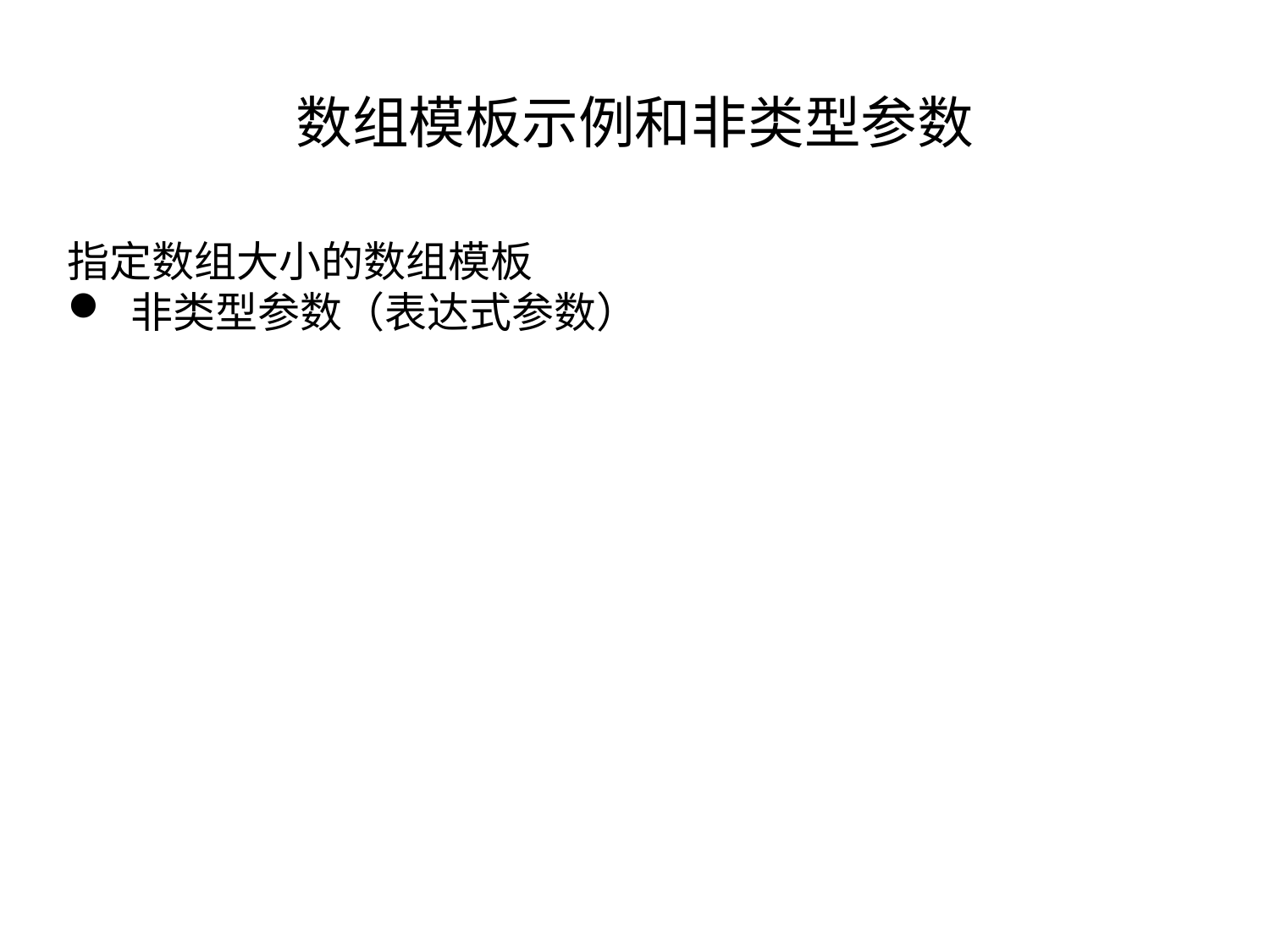

数组模板示例和非类型参数
指定数组大小的数组模板
非类型参数（表达式参数）